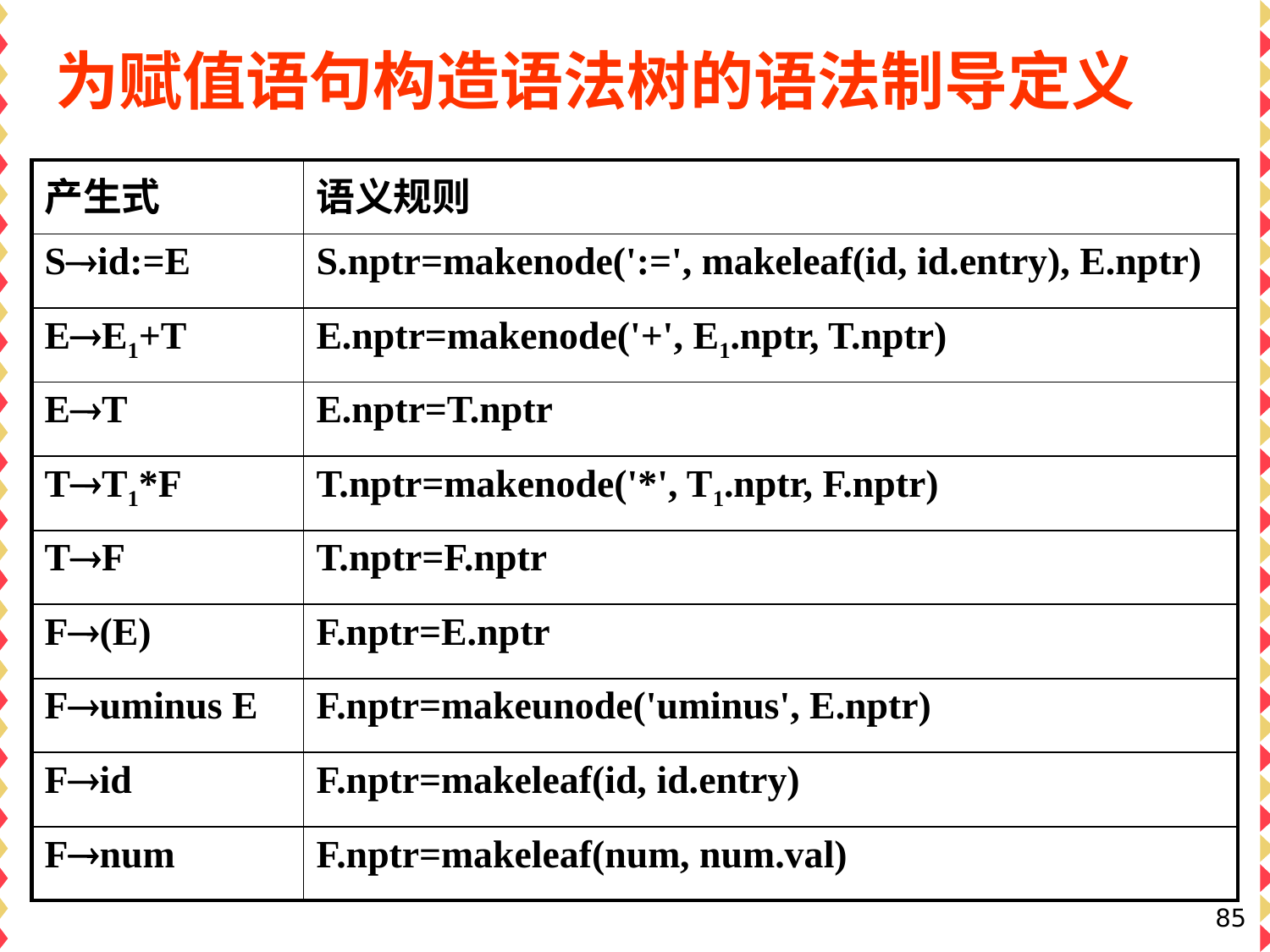

# 为赋值语句构造语法树的语法制导定义
| 产生式 | 语义规则 |
| --- | --- |
| S→id:=E | S.nptr=makenode(':=', makeleaf(id, id.entry), E.nptr) |
| E→E1+T | E.nptr=makenode('+', E1.nptr, T.nptr) |
| E→T | E.nptr=T.nptr |
| T→T1\*F | T.nptr=makenode('\*', T1.nptr, F.nptr) |
| T→F | T.nptr=F.nptr |
| F→(E) | F.nptr=E.nptr |
| F→uminus E | F.nptr=makeunode('uminus', E.nptr) |
| F→id | F.nptr=makeleaf(id, id.entry) |
| F→num | F.nptr=makeleaf(num, num.val) |
85